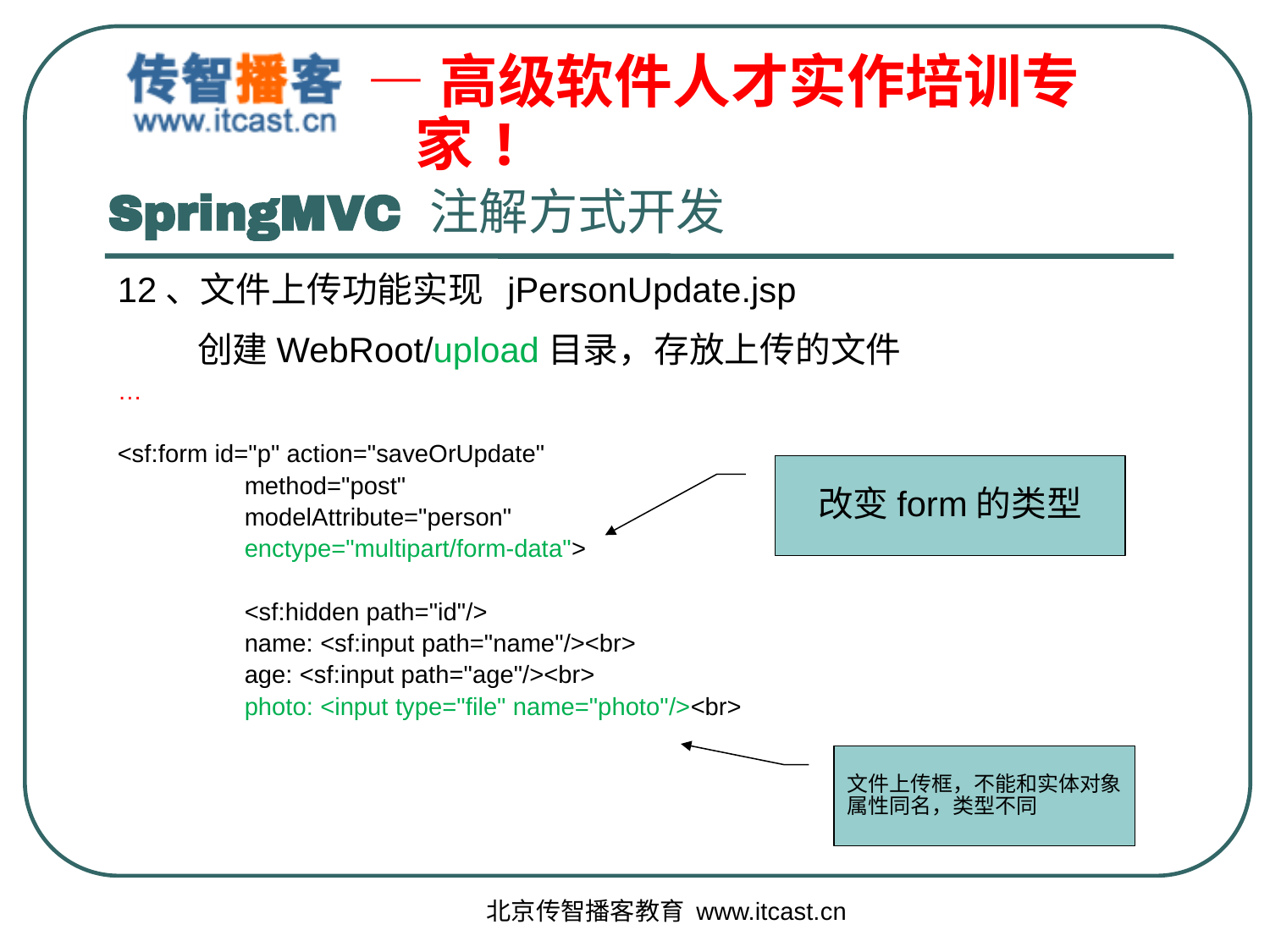

# SpringMVC 注解方式开发
12、文件上传功能实现  jPersonUpdate.jsp

…

<sf:form id="p" action="saveOrUpdate"
	method="post"
	modelAttribute="person"
	enctype="multipart/form-data">

	<sf:hidden path="id"/>
	name: <sf:input path="name"/><br>
	age: <sf:input path="age"/><br>
	photo: <input type="file" name="photo"/><br>
创建WebRoot/upload目录，存放上传的文件
改变form的类型
文件上传框，不能和实体对象属性同名，类型不同
北京传智播客教育 www.itcast.cn